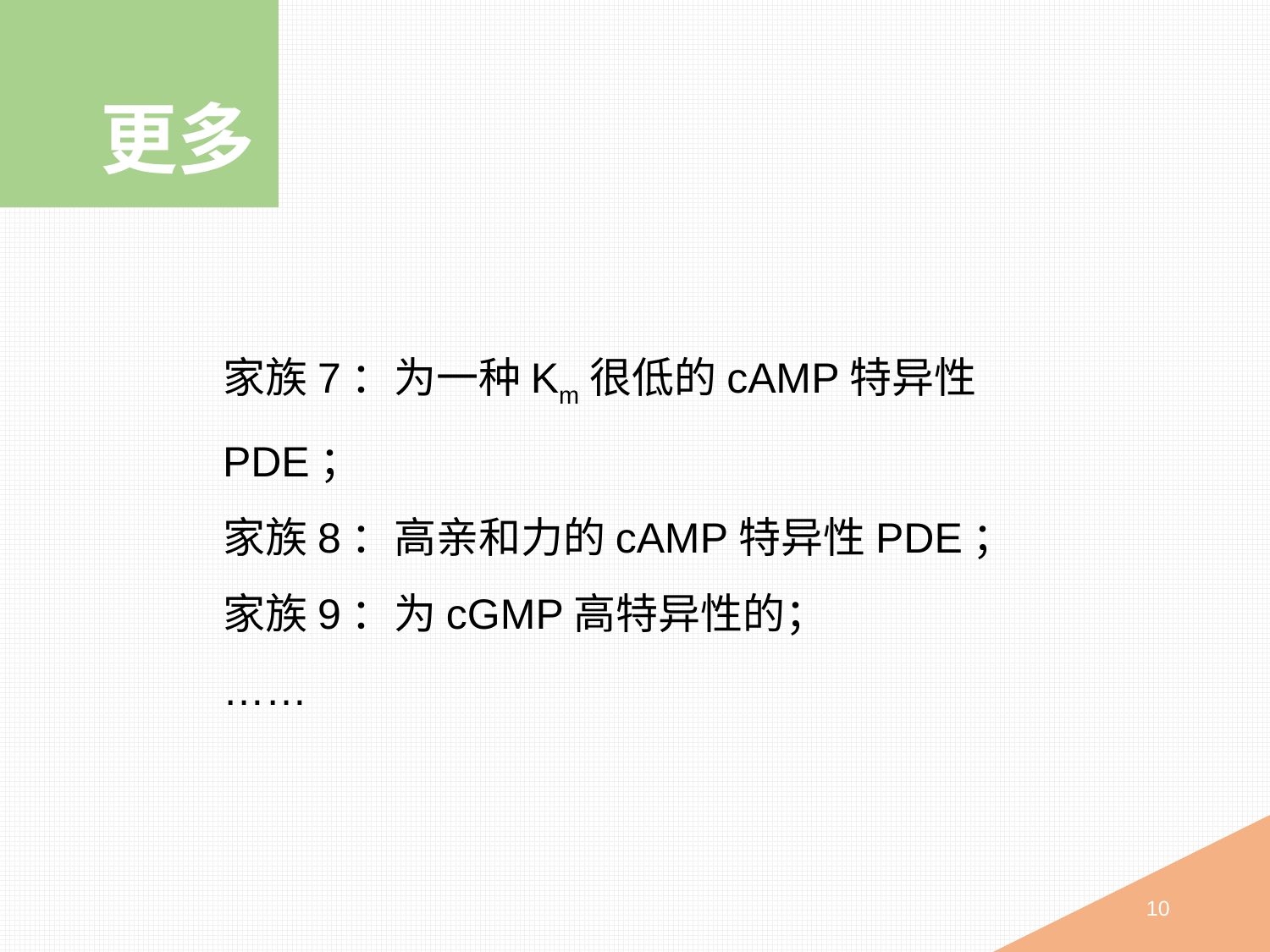

# 更多
家族7：为一种Km很低的cAMP特异性PDE；
家族8：高亲和力的cAMP特异性PDE；
家族9：为cGMP高特异性的；
……

10